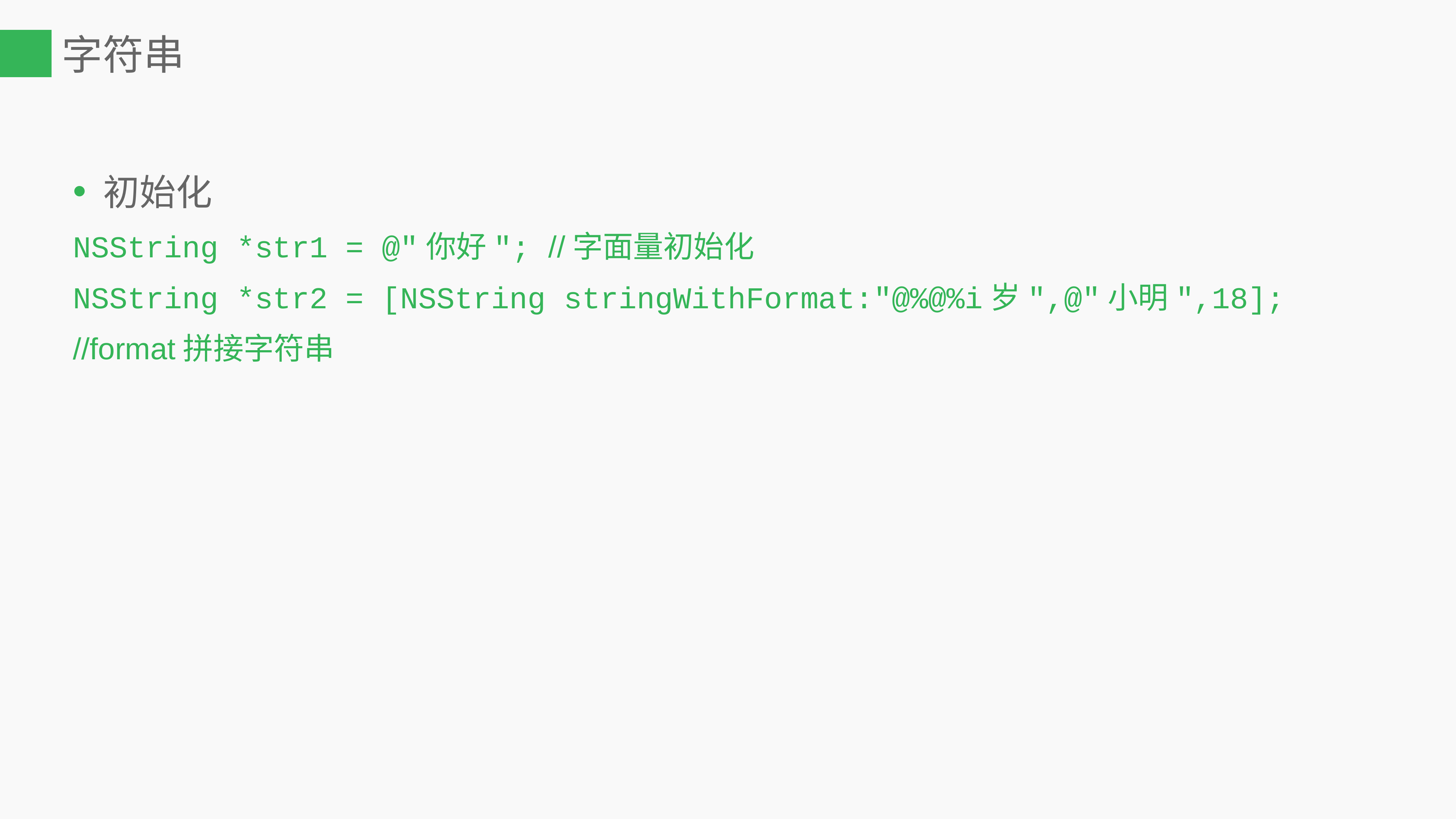

# 字符串
初始化
NSString *str1 = @"你好"; //字面量初始化
NSString *str2 = [NSString stringWithFormat:"@%@%i岁",@"小明",18]; //format拼接字符串